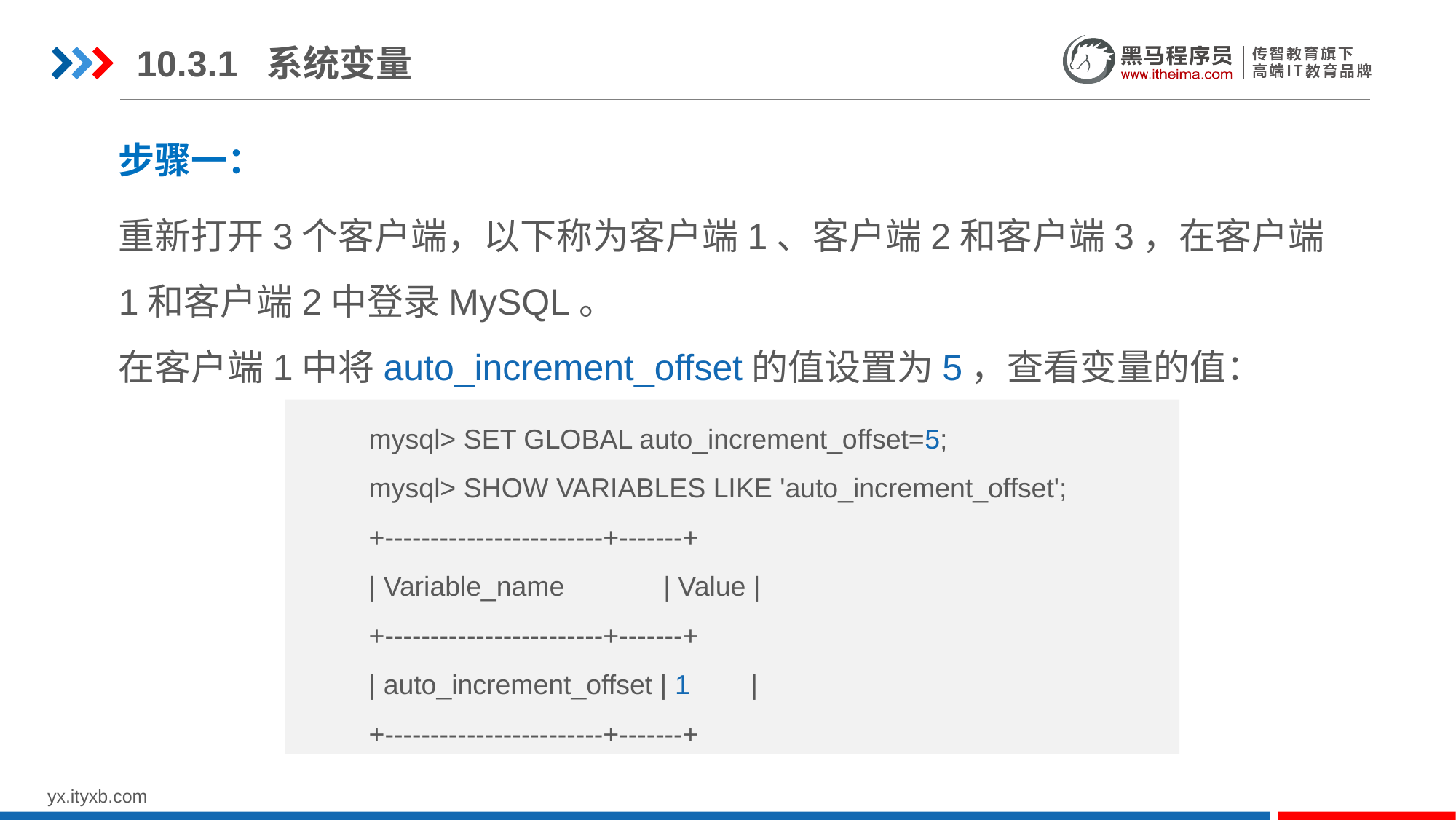

10.3.1  系统变量
步骤一：
重新打开3个客户端，以下称为客户端1、客户端2和客户端3，在客户端1和客户端2中登录MySQL。
在客户端1中将auto_increment_offset的值设置为5，查看变量的值：
mysql> SET GLOBAL auto_increment_offset=5;
mysql> SHOW VARIABLES LIKE 'auto_increment_offset';
+------------------------+-------+
| Variable_name             | Value |
+------------------------+-------+
| auto_increment_offset | 1        |
+------------------------+-------+